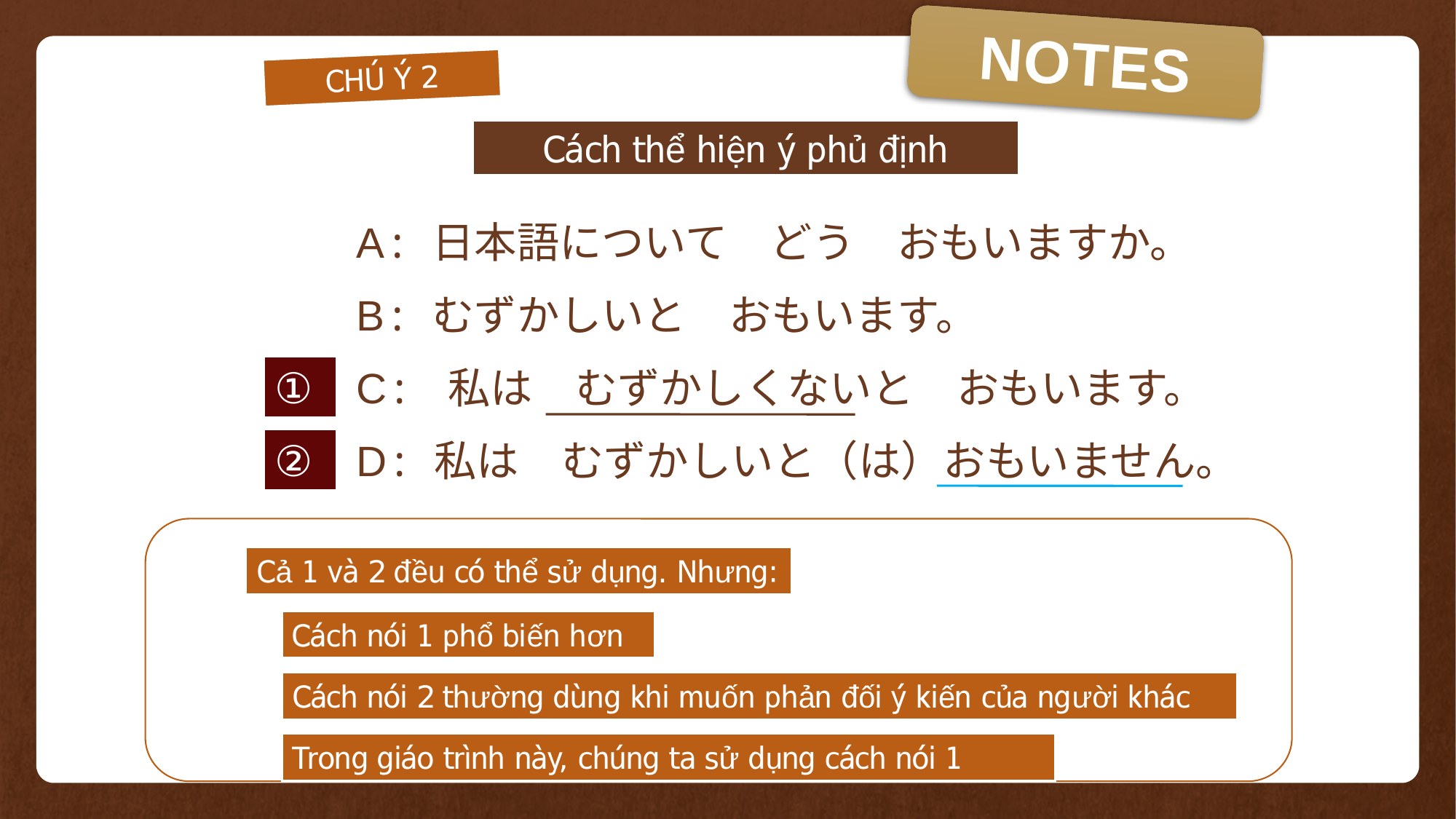

NOTES
CHÚ Ý 2
Cách thể hiện ý phủ định
A: 日本語について　どう　おもいますか。
B: むずかしいと　おもいます。
①
C: 私は　むずかしくないと　おもいます。
②
D: 私は　むずかしいと（は）おもいません。

Cả 1 và 2 đều có thể sử dụng. Nhưng:
Cách nói 1 phổ biến hơn
Cách nói 2 thường dùng khi muốn phản đối ý kiến của người khác
Trong giáo trình này, chúng ta sử dụng cách nói 1